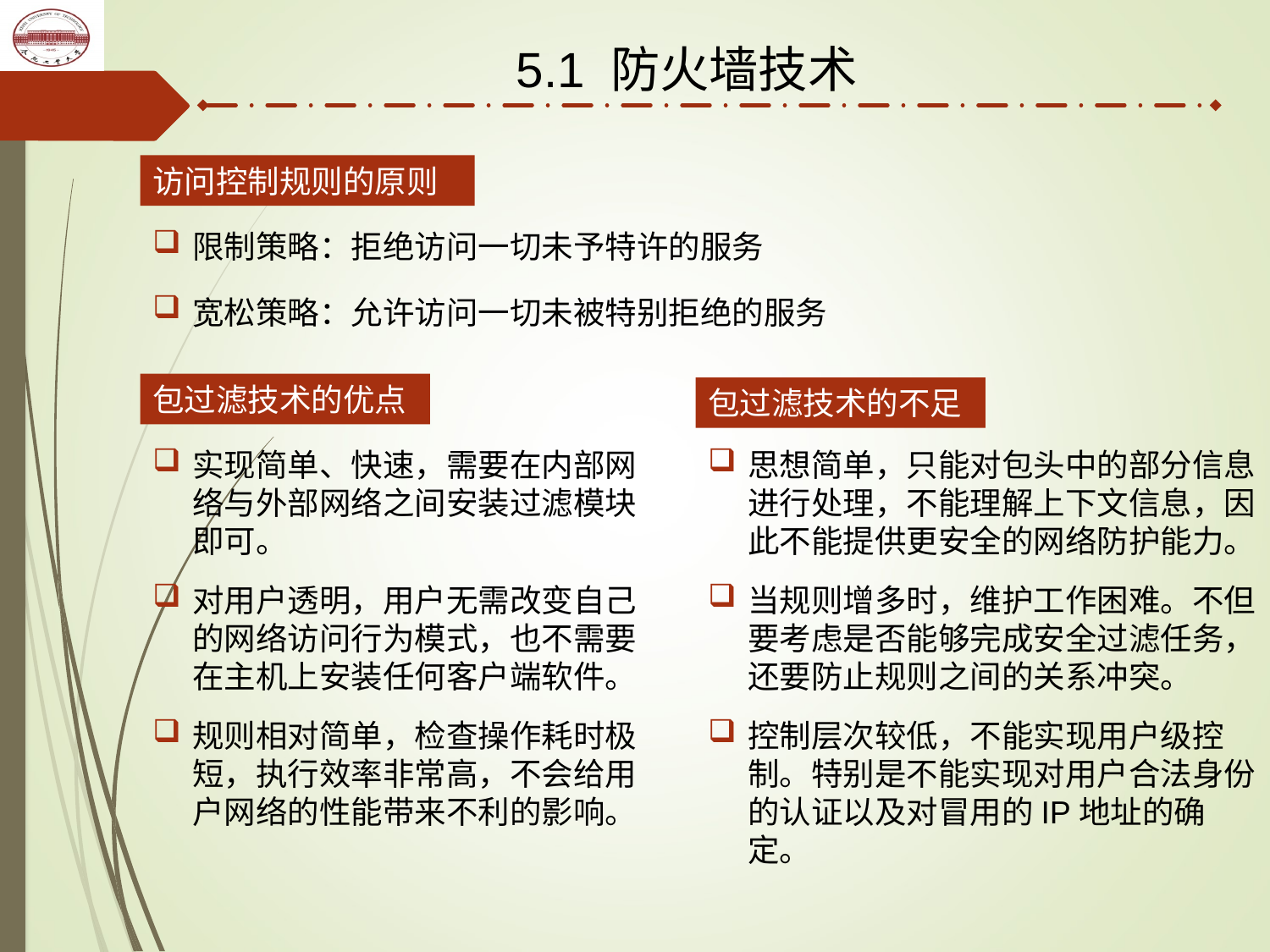

5.1 防火墙技术
访问控制规则的原则
限制策略：拒绝访问一切未予特许的服务
宽松策略：允许访问一切未被特别拒绝的服务
包过滤技术的优点
包过滤技术的不足
实现简单、快速，需要在内部网络与外部网络之间安装过滤模块即可。
对用户透明，用户无需改变自己的网络访问行为模式，也不需要在主机上安装任何客户端软件。
规则相对简单，检查操作耗时极短，执行效率非常高，不会给用户网络的性能带来不利的影响。
思想简单，只能对包头中的部分信息进行处理，不能理解上下文信息，因此不能提供更安全的网络防护能力。
当规则增多时，维护工作困难。不但要考虑是否能够完成安全过滤任务，还要防止规则之间的关系冲突。
控制层次较低，不能实现用户级控制。特别是不能实现对用户合法身份的认证以及对冒用的IP地址的确定。